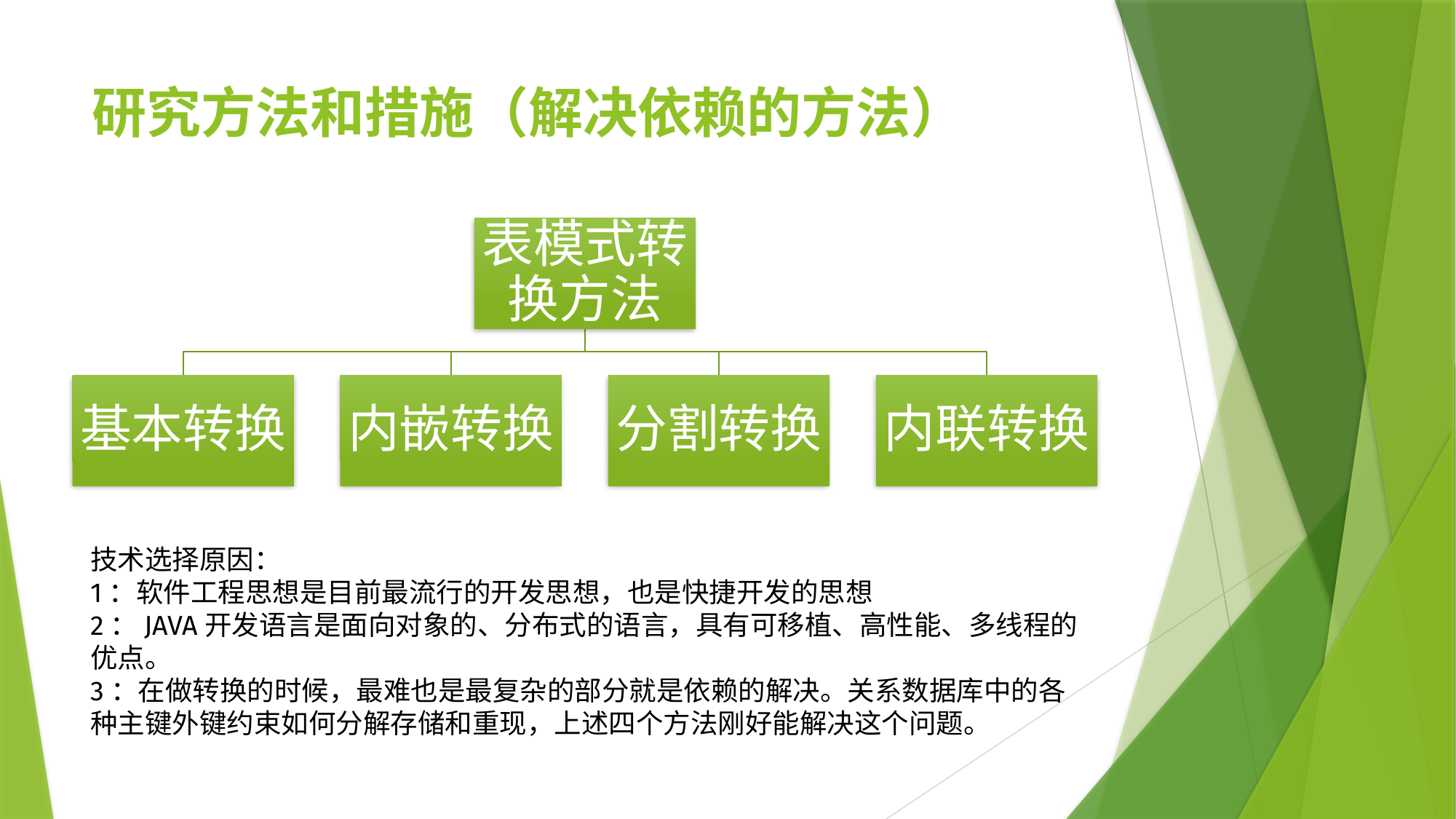

表模式转换方法
基本转换
内嵌转换
分割转换
内联转换
# 研究方法和措施（解决依赖的方法）
技术选择原因：
1：软件工程思想是目前最流行的开发思想，也是快捷开发的思想
2：JAVA开发语言是面向对象的、分布式的语言，具有可移植、高性能、多线程的优点。
3：在做转换的时候，最难也是最复杂的部分就是依赖的解决。关系数据库中的各种主键外键约束如何分解存储和重现，上述四个方法刚好能解决这个问题。